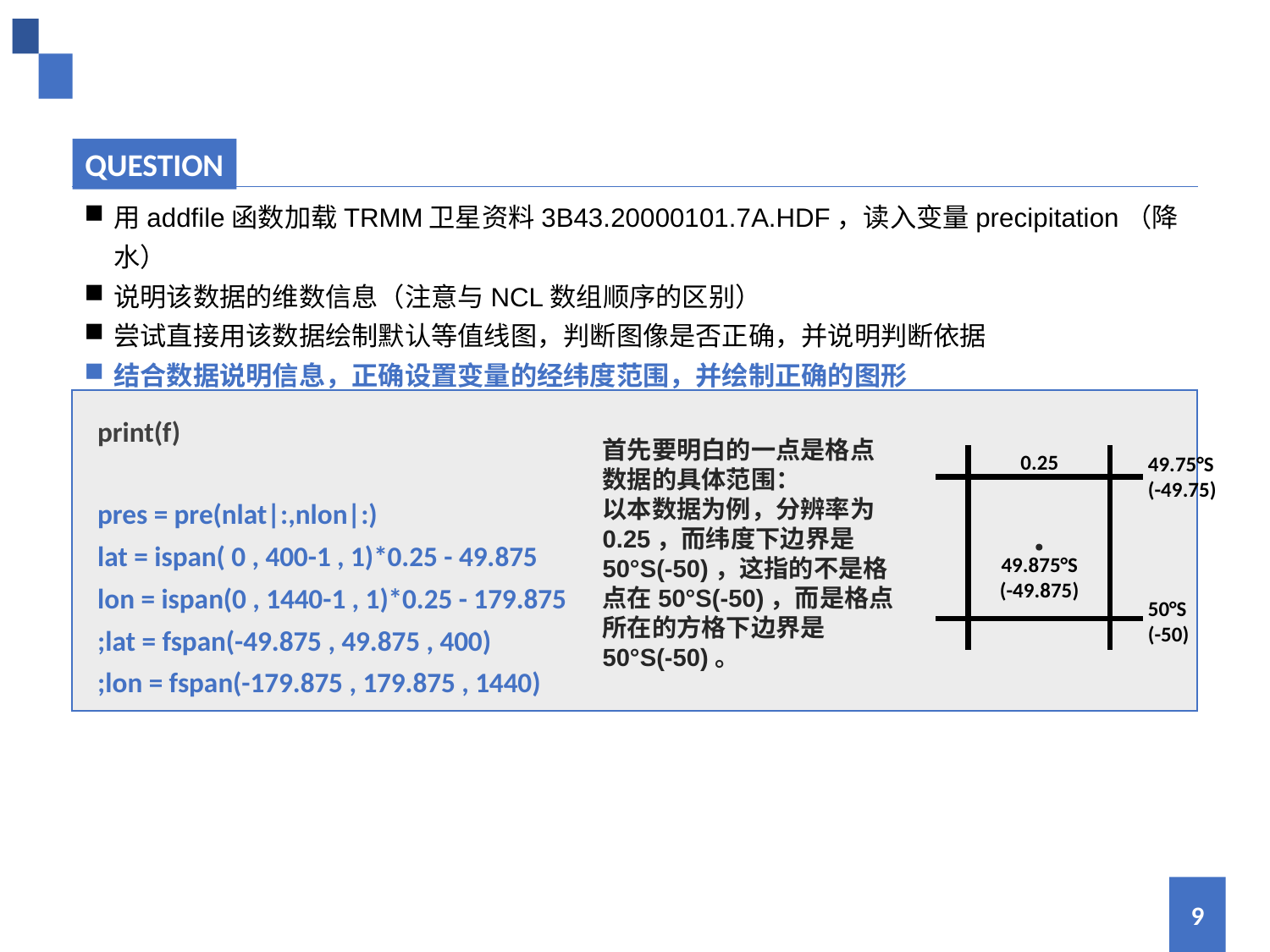

QUESTION
用addfile函数加载TRMM卫星资料3B43.20000101.7A.HDF，读入变量precipitation（降水）
说明该数据的维数信息（注意与NCL数组顺序的区别）
尝试直接用该数据绘制默认等值线图，判断图像是否正确，并说明判断依据
结合数据说明信息，正确设置变量的经纬度范围，并绘制正确的图形

print(f)

pres = pre(nlat|:,nlon|:)
lat = ispan( 0 , 400-1 , 1)*0.25 - 49.875
lon = ispan(0 , 1440-1 , 1)*0.25 - 179.875
;lat = fspan(-49.875 , 49.875 , 400)
;lon = fspan(-179.875 , 179.875 , 1440)
首先要明白的一点是格点数据的具体范围：
以本数据为例，分辨率为0.25，而纬度下边界是50°S(-50)，这指的不是格点在50°S(-50)，而是格点所在的方格下边界是50°S(-50)。
0.25
49.75°S
(-49.75)

49.875°S
(-49.875)
50°S
(-50)
11
9